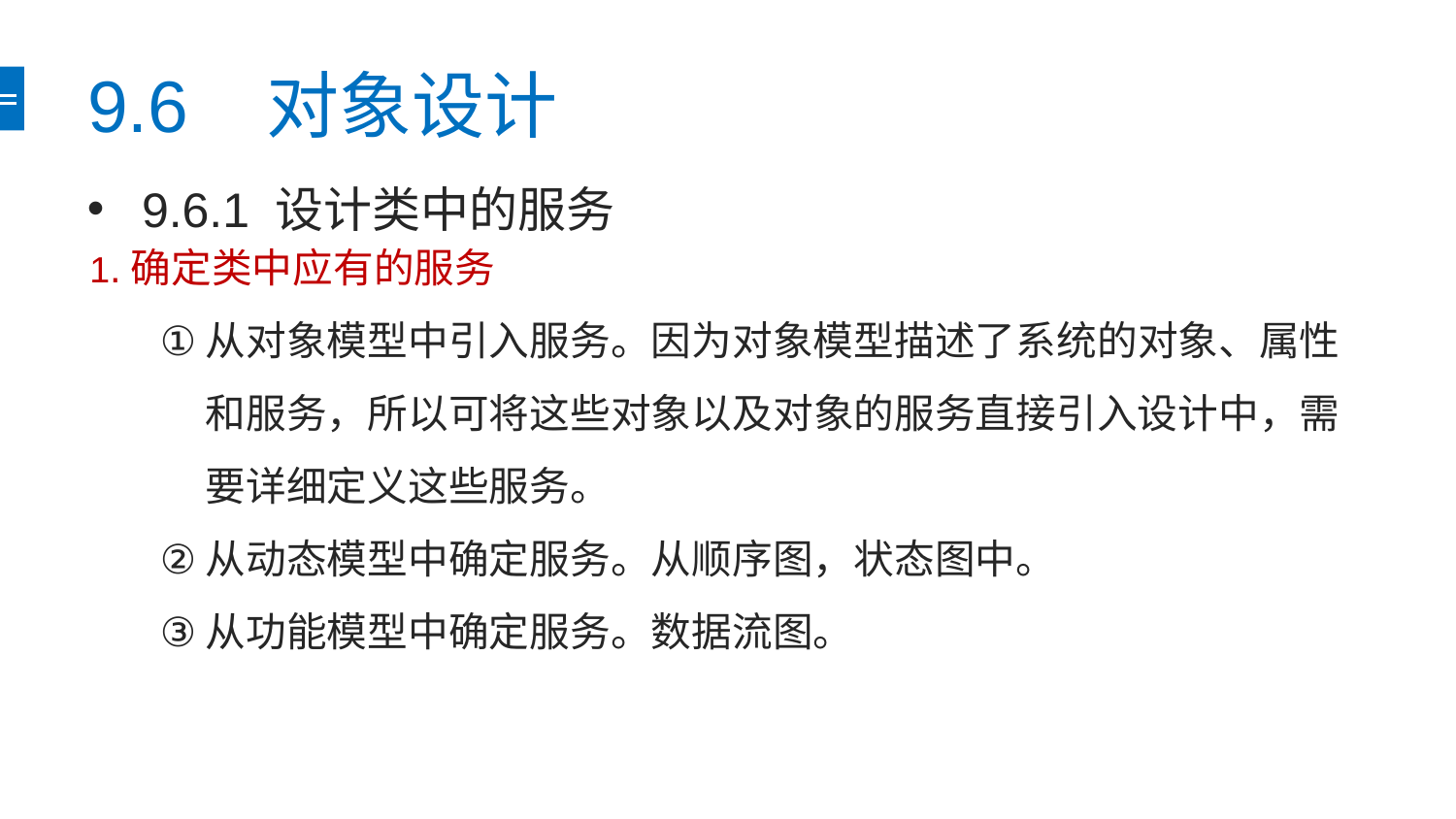

# 9.6   对象设计
9.6.1 设计类中的服务
1.确定类中应有的服务
从对象模型中引入服务。因为对象模型描述了系统的对象、属性和服务，所以可将这些对象以及对象的服务直接引入设计中，需要详细定义这些服务。
从动态模型中确定服务。从顺序图，状态图中。
从功能模型中确定服务。数据流图。